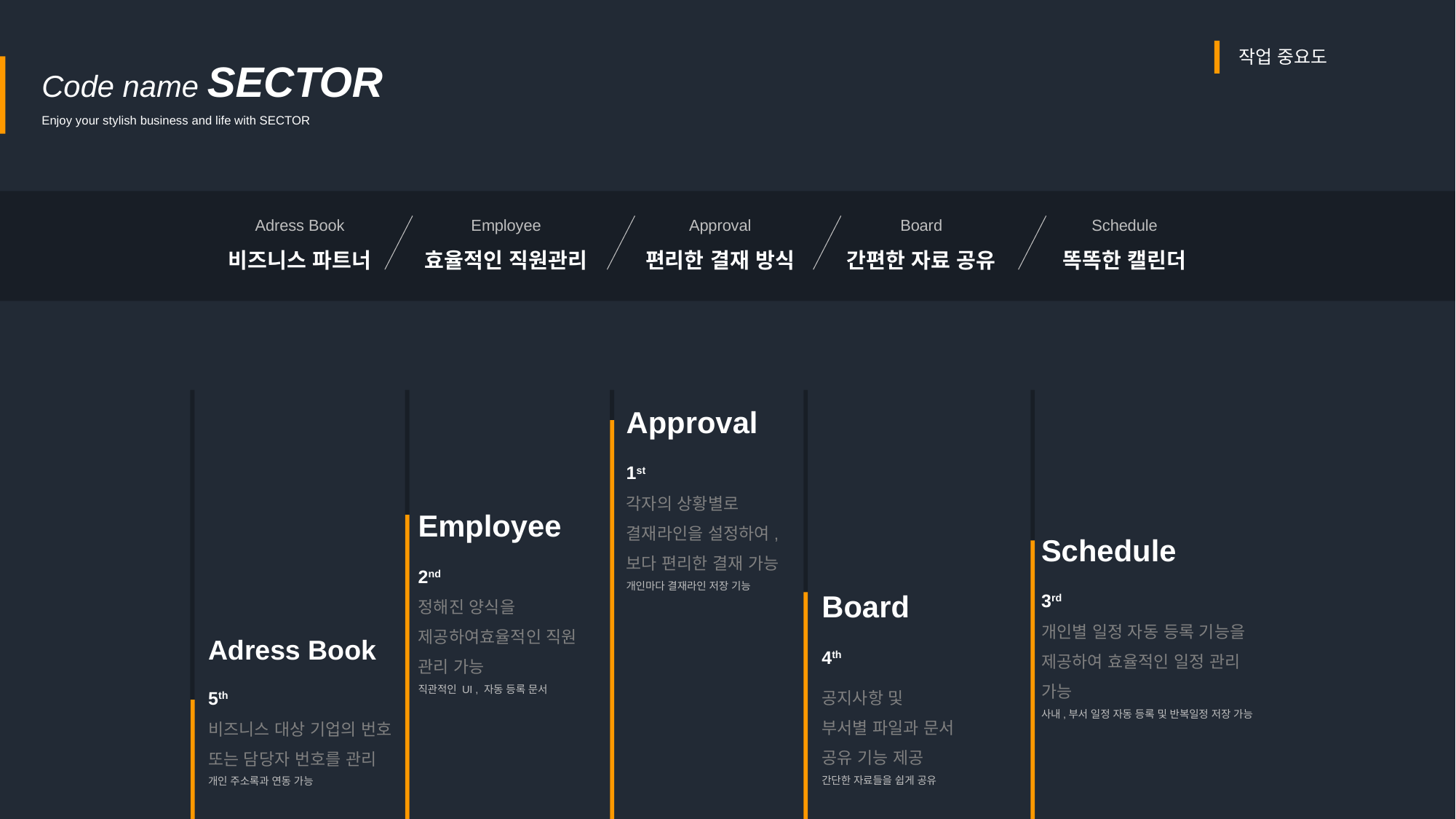

Code name SECTOR
Enjoy your stylish business and life with SECTOR
 작업 중요도

Adress Book
비즈니스 파트너
Employee
효율적인 직원관리
Approval
편리한 결재 방식
Board
간편한 자료 공유
Schedule
똑똑한 캘린더

Adress Book
5th
비즈니스 대상 기업의 번호 또는 담당자 번호를 관리
개인 주소록과 연동 가능

Employee
2nd
정해진 양식을 제공하여효율적인 직원 관리 가능
직관적인 UI , 자동 등록 문서

Approval
1st
각자의 상황별로
결재라인을 설정하여, 보다 편리한 결재 가능
개인마다 결재라인 저장 기능

Board
4th
공지사항 및
부서별 파일과 문서
공유 기능 제공
간단한 자료들을 쉽게 공유

Schedule
3rd
개인별 일정 자동 등록 기능을 제공하여 효율적인 일정 관리 가능
사내,부서 일정 자동 등록 및 반복일정 저장 가능